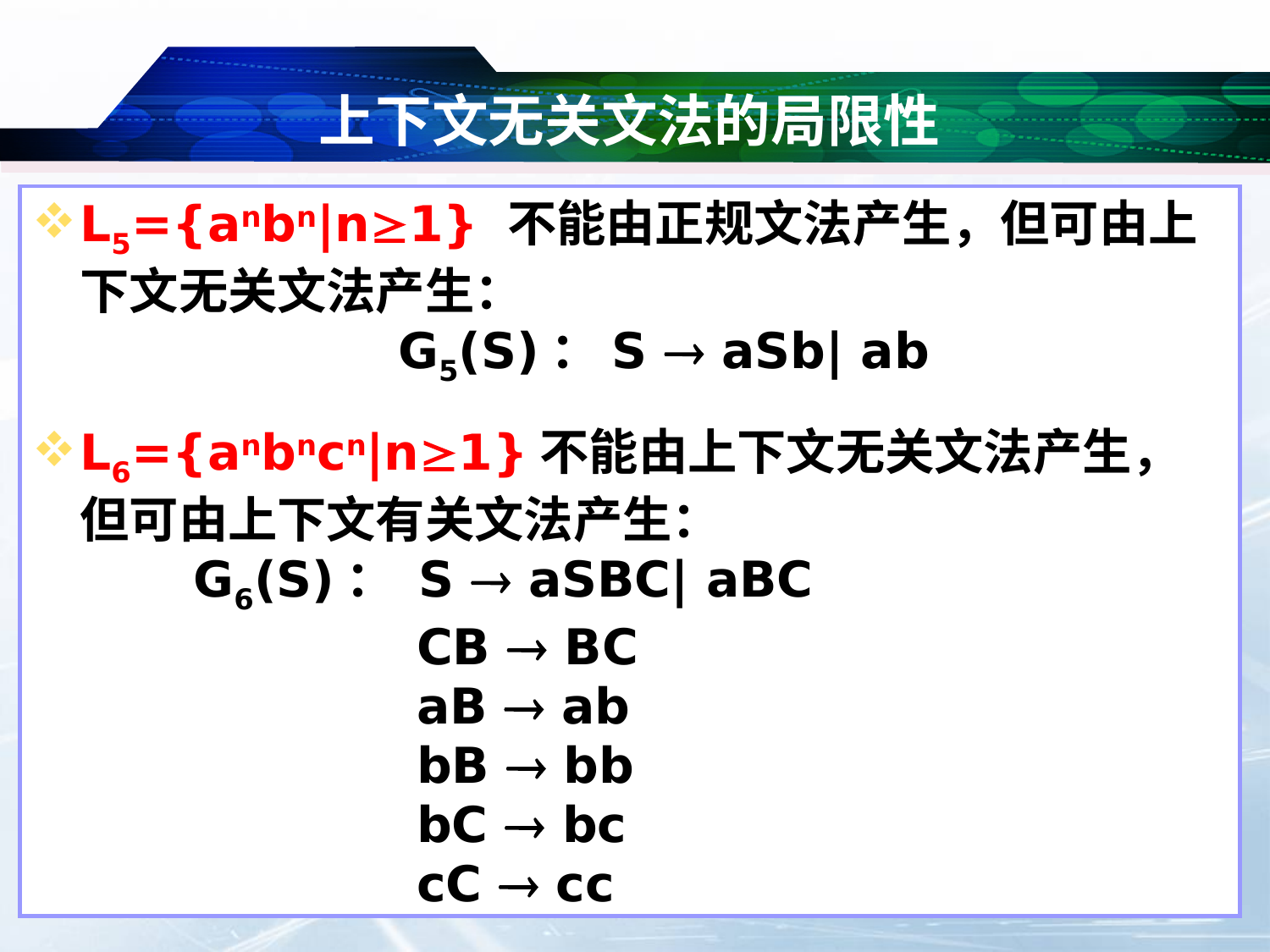

# 上下文无关文法的局限性
L5={anbn|n≥1} 不能由正规文法产生，但可由上下文无关文法产生：
    G5(S)：S → aSb| ab
L6={anbncn|n≥1}不能由上下文无关文法产生，但可由上下文有关文法产生：
  G6(S)： S → aSBC| aBC
               CB → BC
               aB → ab
               bB → bb
               bC → bc
               cC → cc